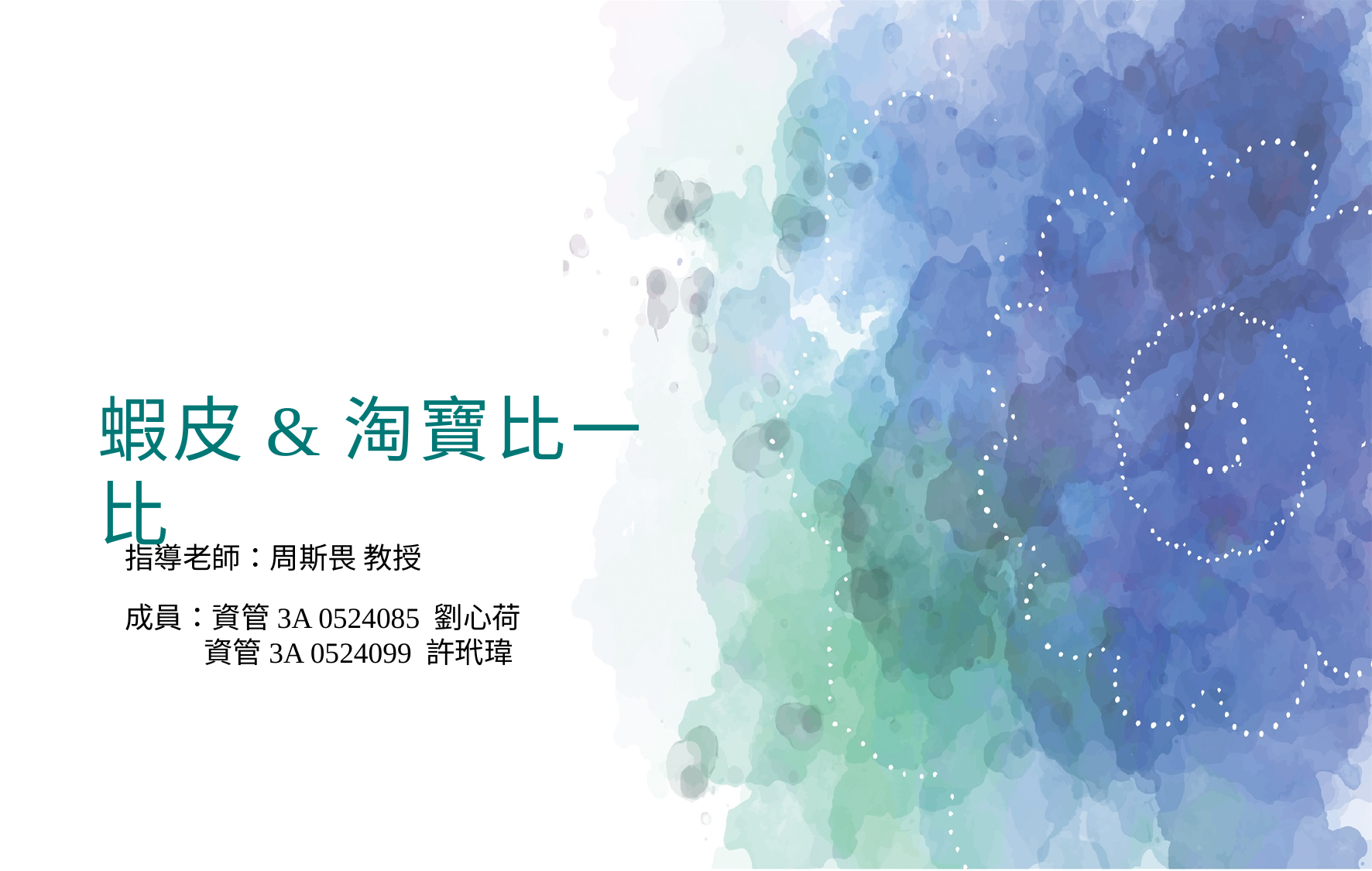

蝦皮&淘寶比一比
指導老師：周斯畏 教授
成員：資管3A 0524085 劉心荷
            資管3A 0524099 許玳瑋